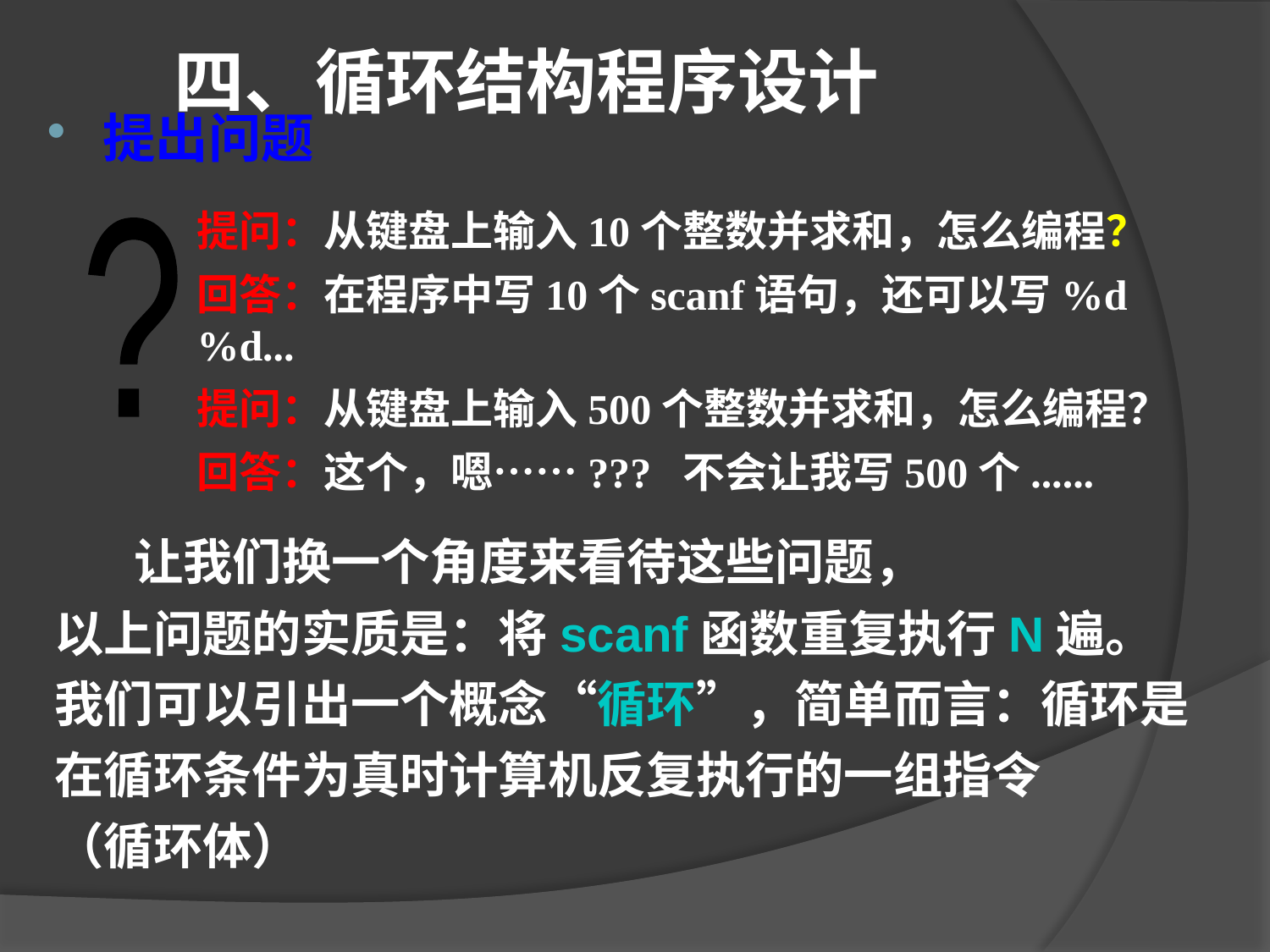

四、循环结构程序设计
提出问题
提问：从键盘上输入10个整数并求和，怎么编程？
回答：在程序中写10个scanf语句，还可以写%d%d...
提问：从键盘上输入500个整数并求和，怎么编程？
回答：这个，嗯……???  不会让我写500个......
?
      让我们换一个角度来看待这些问题，
以上问题的实质是：将scanf函数重复执行N遍。
我们可以引出一个概念“循环”，简单而言：循环是
在循环条件为真时计算机反复执行的一组指令
（循环体）